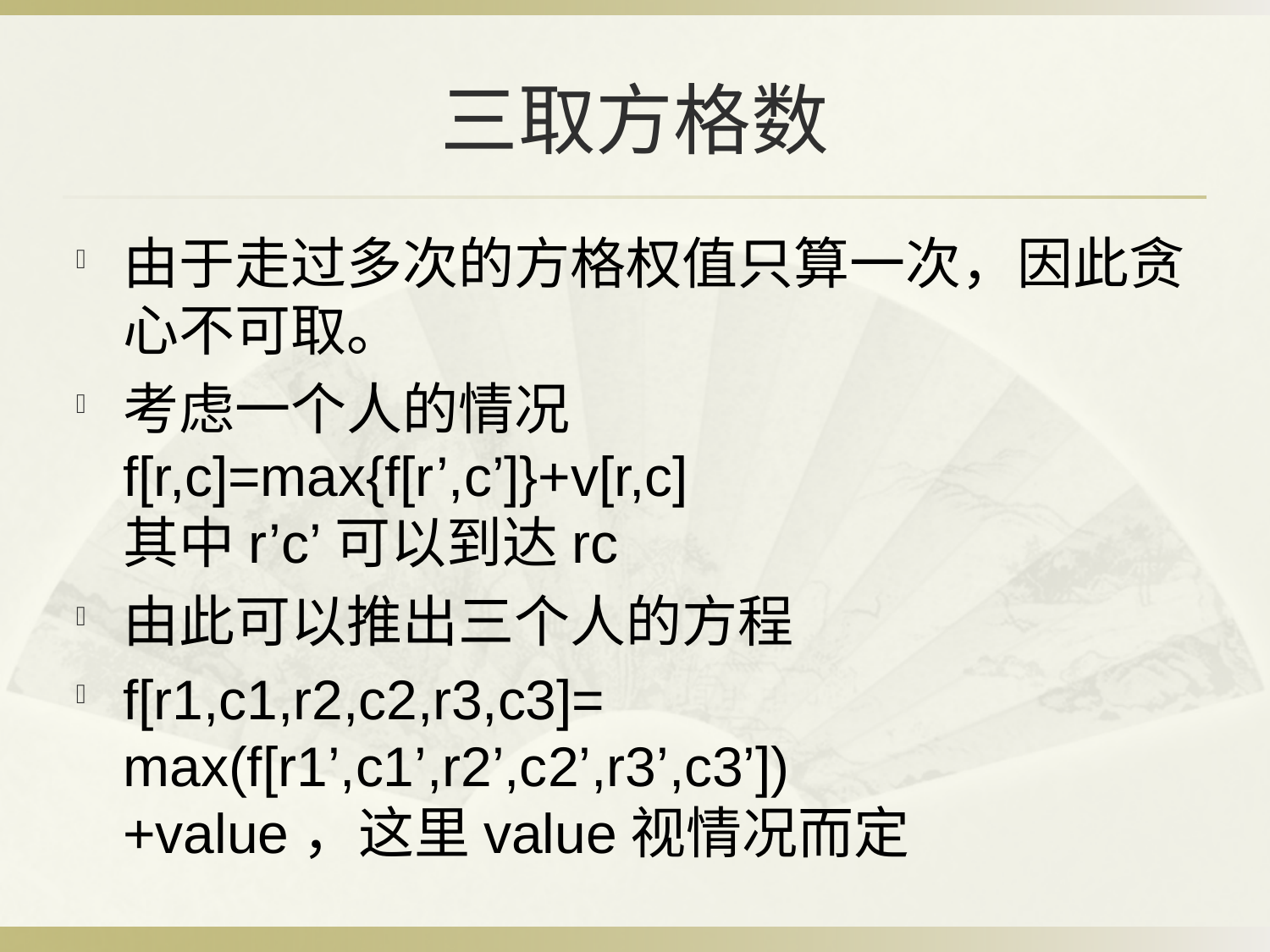

# 三取方格数
由于走过多次的方格权值只算一次，因此贪心不可取。
考虑一个人的情况
f[r,c]=max{f[r’,c’]}+v[r,c]
其中r’c’可以到达rc
由此可以推出三个人的方程
f[r1,c1,r2,c2,r3,c3]=
max(f[r1’,c1’,r2’,c2’,r3’,c3’])
+value，这里value视情况而定